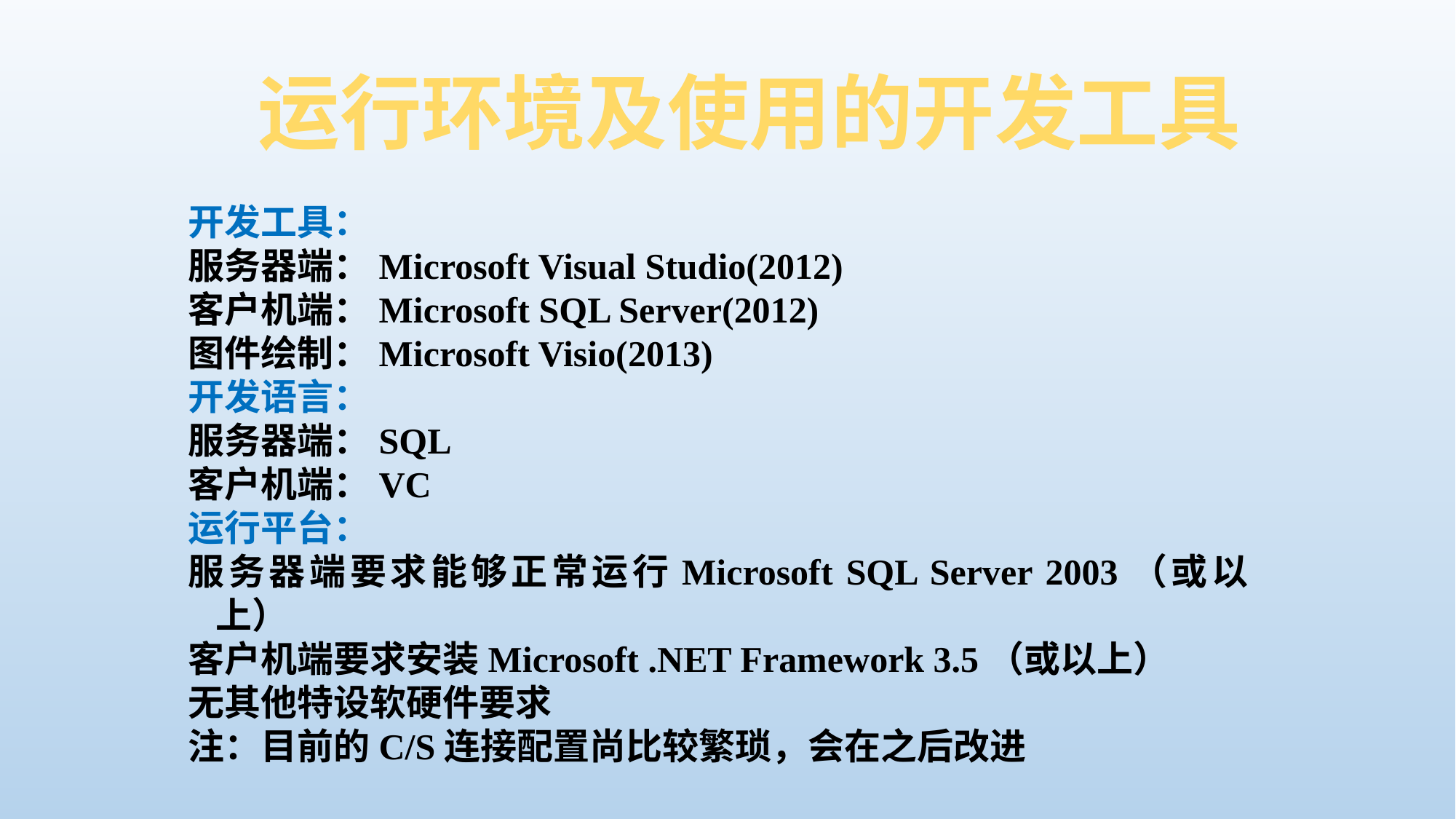

运行环境及使用的开发工具
开发工具：
服务器端：Microsoft Visual Studio(2012)
客户机端：Microsoft SQL Server(2012)
图件绘制：Microsoft Visio(2013)
开发语言：
服务器端：SQL
客户机端：VC
运行平台：
服务器端要求能够正常运行Microsoft SQL Server 2003（或以上）
客户机端要求安装Microsoft .NET Framework 3.5（或以上）
无其他特设软硬件要求
注：目前的C/S连接配置尚比较繁琐，会在之后改进